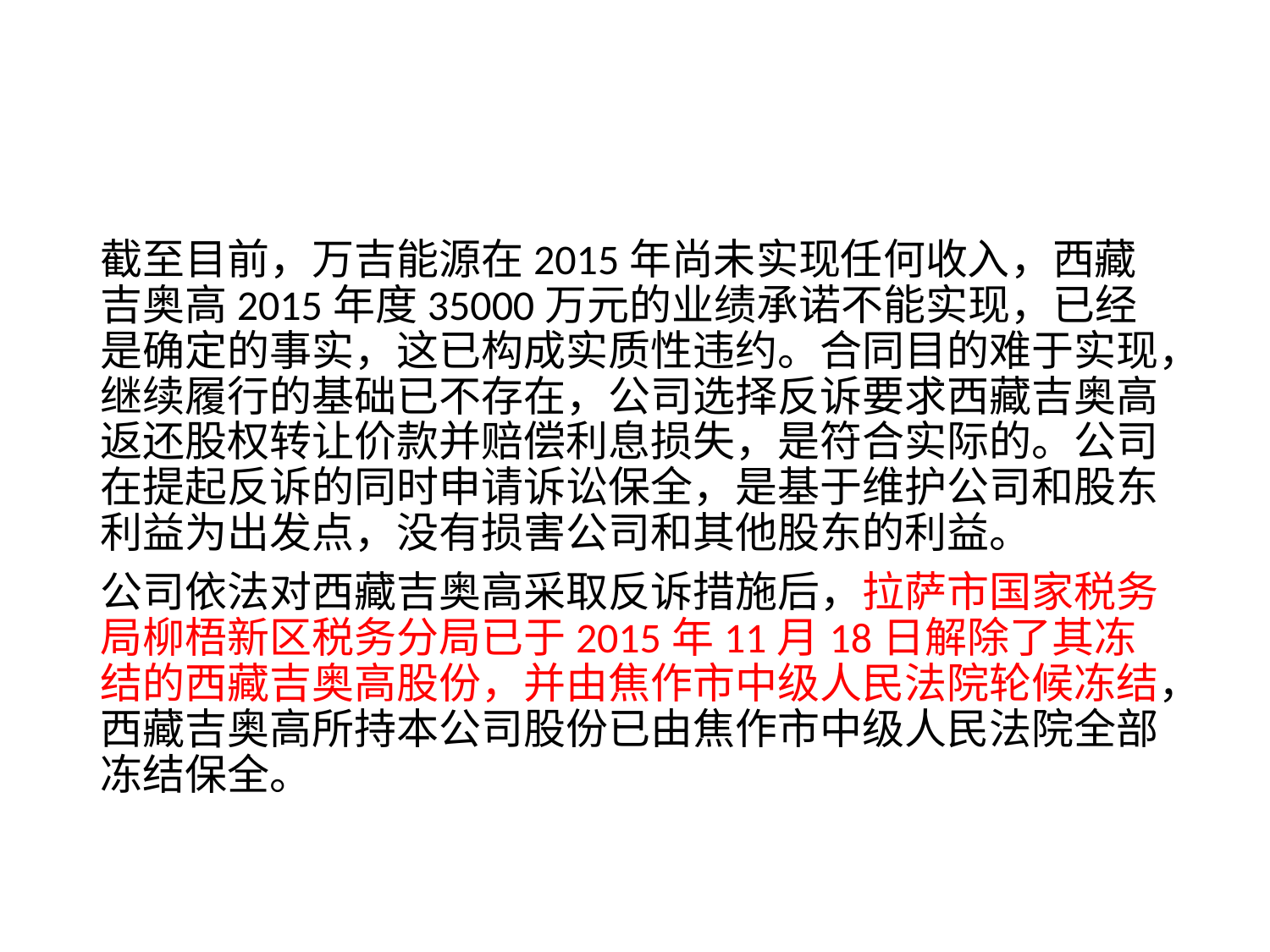

#
截至目前，万吉能源在2015年尚未实现任何收入，西藏吉奥高2015年度35000万元的业绩承诺不能实现，已经是确定的事实，这已构成实质性违约。合同目的难于实现，继续履行的基础已不存在，公司选择反诉要求西藏吉奥高返还股权转让价款并赔偿利息损失，是符合实际的。公司在提起反诉的同时申请诉讼保全，是基于维护公司和股东利益为出发点，没有损害公司和其他股东的利益。
公司依法对西藏吉奥高采取反诉措施后，拉萨市国家税务局柳梧新区税务分局已于2015年11月18日解除了其冻结的西藏吉奥高股份，并由焦作市中级人民法院轮候冻结，西藏吉奥高所持本公司股份已由焦作市中级人民法院全部冻结保全。